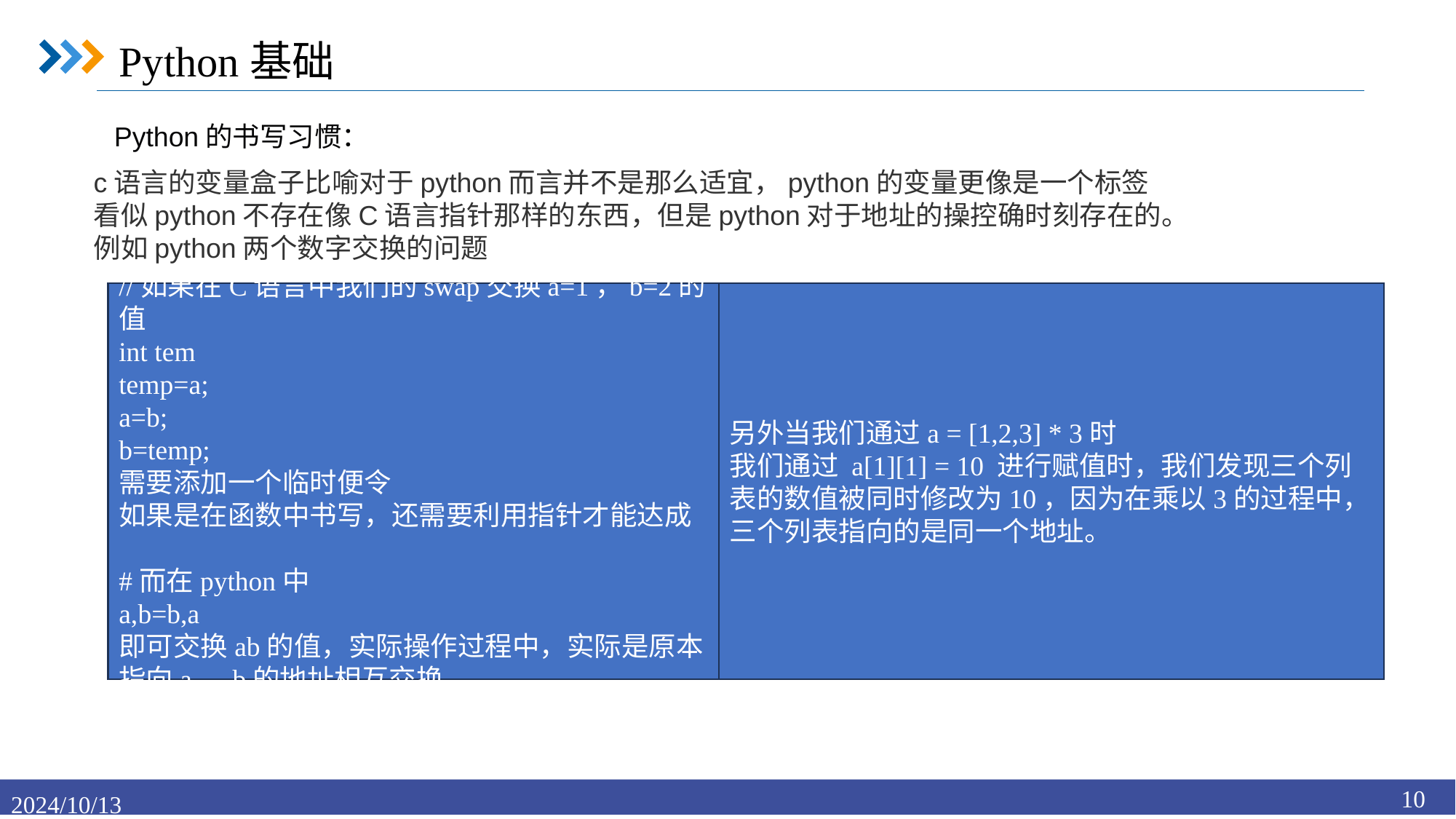

Python基础
Python的书写习惯：

c语言的变量盒子比喻对于python而言并不是那么适宜，python的变量更像是一个标签
看似python不存在像C语言指针那样的东西，但是python对于地址的操控确时刻存在的。
例如python两个数字交换的问题
//如果在C语言中我们的swap交换a=1，b=2的值
int tem
temp=a;
a=b;
b=temp;
需要添加一个临时便令
如果是在函数中书写，还需要利用指针才能达成

#而在python中
a,b=b,a
即可交换ab的值，实际操作过程中，实际是原本指向a，b的地址相互交换
另外当我们通过a = [1,2,3] * 3时
我们通过 a[1][1] = 10 进行赋值时，我们发现三个列表的数值被同时修改为10，因为在乘以3的过程中，三个列表指向的是同一个地址。